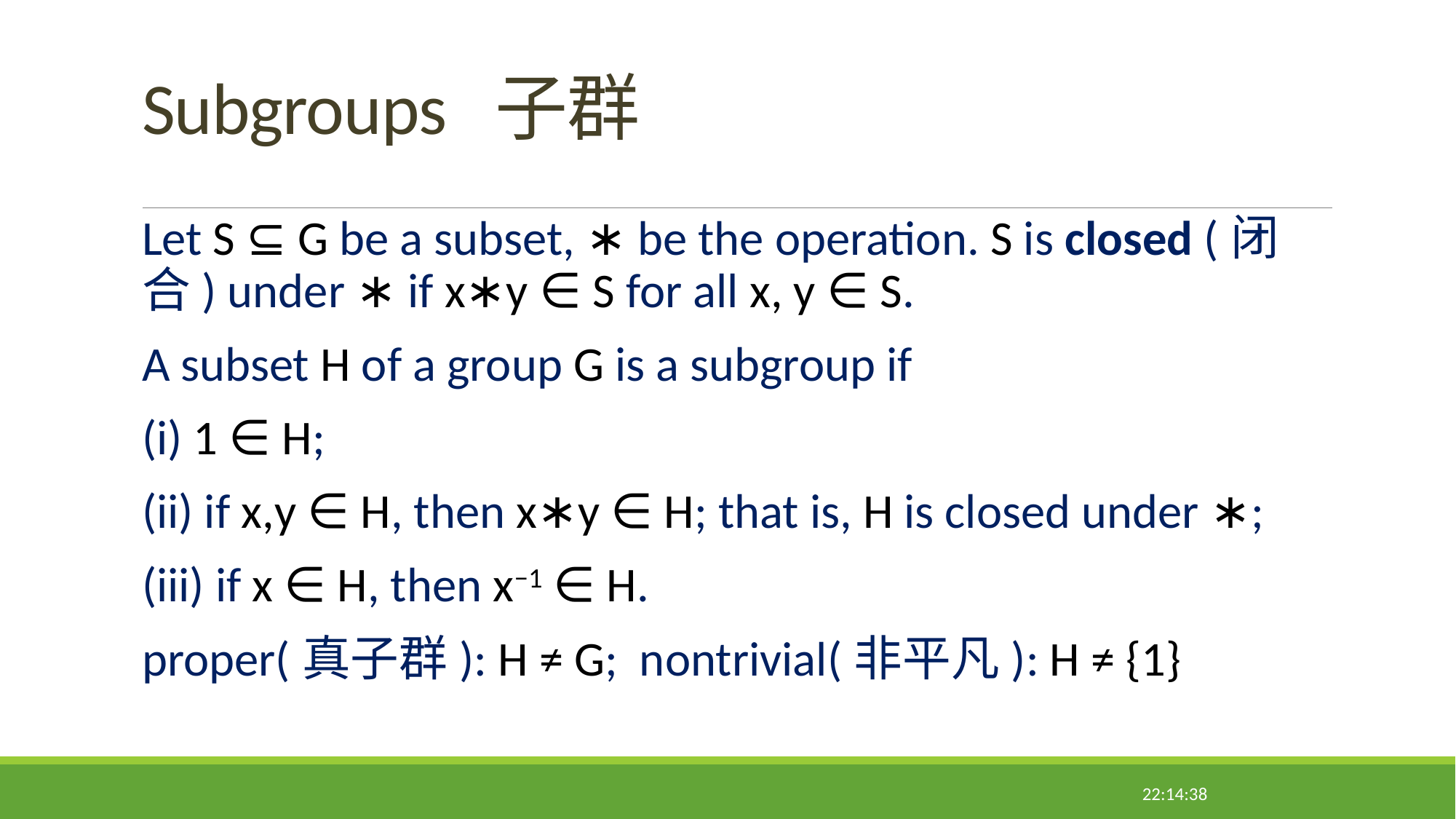

# Subgroups  子群
Let S ⊆ G be a subset, ∗ be the operation. S is closed (闭合) under ∗ if x∗y ∈ S for all x, y ∈ S.
A subset H of a group G is a subgroup if
(i) 1 ∈ H;
(ii) if x,y ∈ H, then x∗y ∈ H; that is, H is closed under ∗;
(iii) if x ∈ H, then x−1 ∈ H.
proper(真子群): H ≠ G;  nontrivial(非平凡): H ≠ {1}
22:14:38